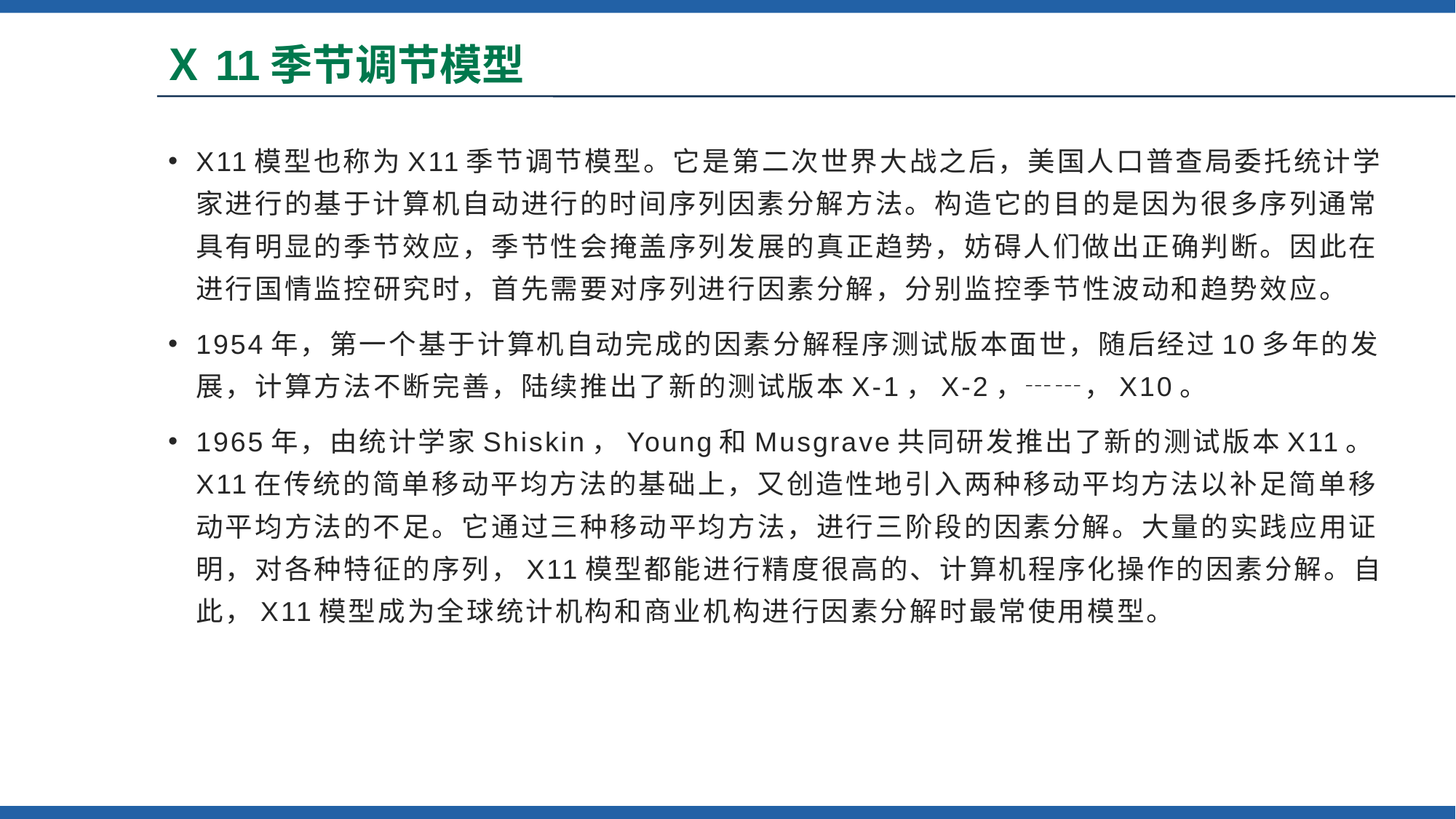

# Ｘ11季节调节模型
X11模型也称为X11季节调节模型。它是第二次世界大战之后，美国人口普查局委托统计学家进行的基于计算机自动进行的时间序列因素分解方法。构造它的目的是因为很多序列通常具有明显的季节效应，季节性会掩盖序列发展的真正趋势，妨碍人们做出正确判断。因此在进行国情监控研究时，首先需要对序列进行因素分解，分别监控季节性波动和趋势效应。
1954年，第一个基于计算机自动完成的因素分解程序测试版本面世，随后经过10多年的发展，计算方法不断完善，陆续推出了新的测试版本X-1，X-2，┄┄，X10。
1965年，由统计学家Shiskin，Young和Musgrave共同研发推出了新的测试版本X11。X11在传统的简单移动平均方法的基础上，又创造性地引入两种移动平均方法以补足简单移动平均方法的不足。它通过三种移动平均方法，进行三阶段的因素分解。大量的实践应用证明，对各种特征的序列，X11模型都能进行精度很高的、计算机程序化操作的因素分解。自此，X11模型成为全球统计机构和商业机构进行因素分解时最常使用模型。